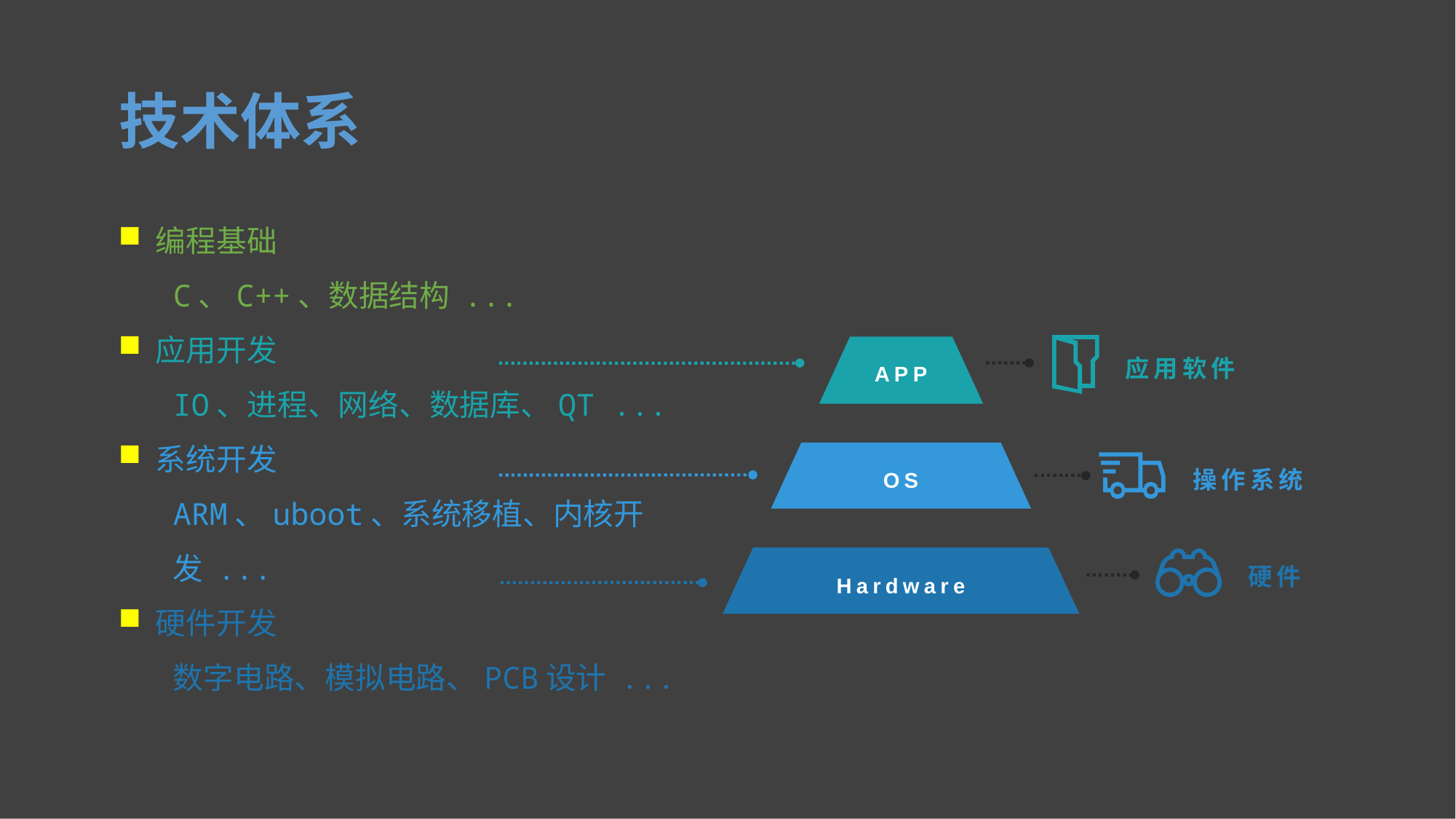

技术体系

 编程基础
C、C++、数据结构 ...
 应用开发
IO、进程、网络、数据库、QT ...
 系统开发
ARM、uboot、系统移植、内核开发 ...
 硬件开发
数字电路、模拟电路、PCB设计 ...

应用软件

APP

操作系统

OS

硬件

Hardware